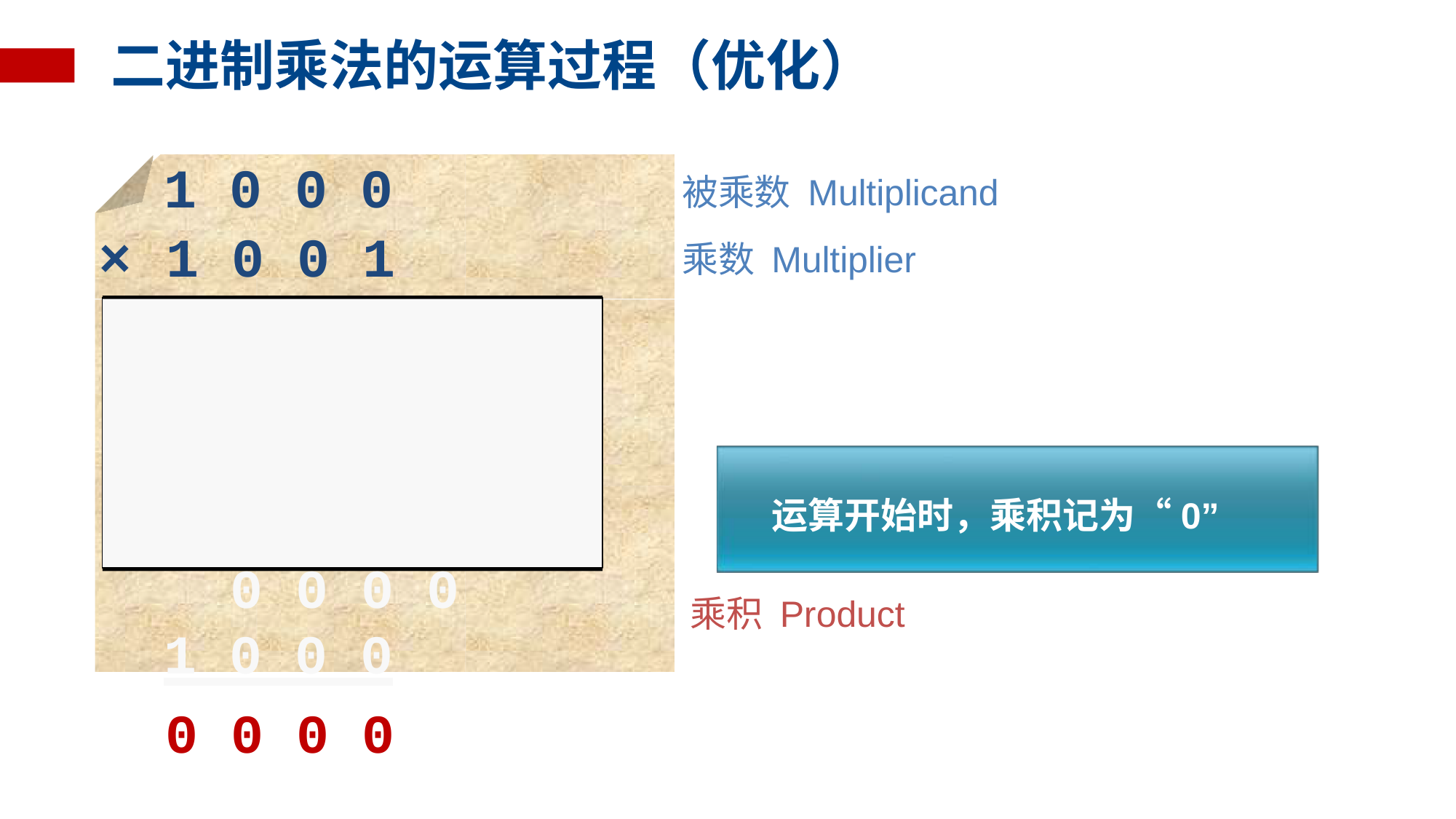

# 二进制乘法的运算过程（优化）
1 0 0 0

被乘数 Multiplicand
乘数 Multiplier

乘积 Product
×
1 0 0 1

1 0 0 0
0 0 0	0
0 0 0 0
1 0 0 0
0 0 0 0

运算开始时，乘积记为“0”